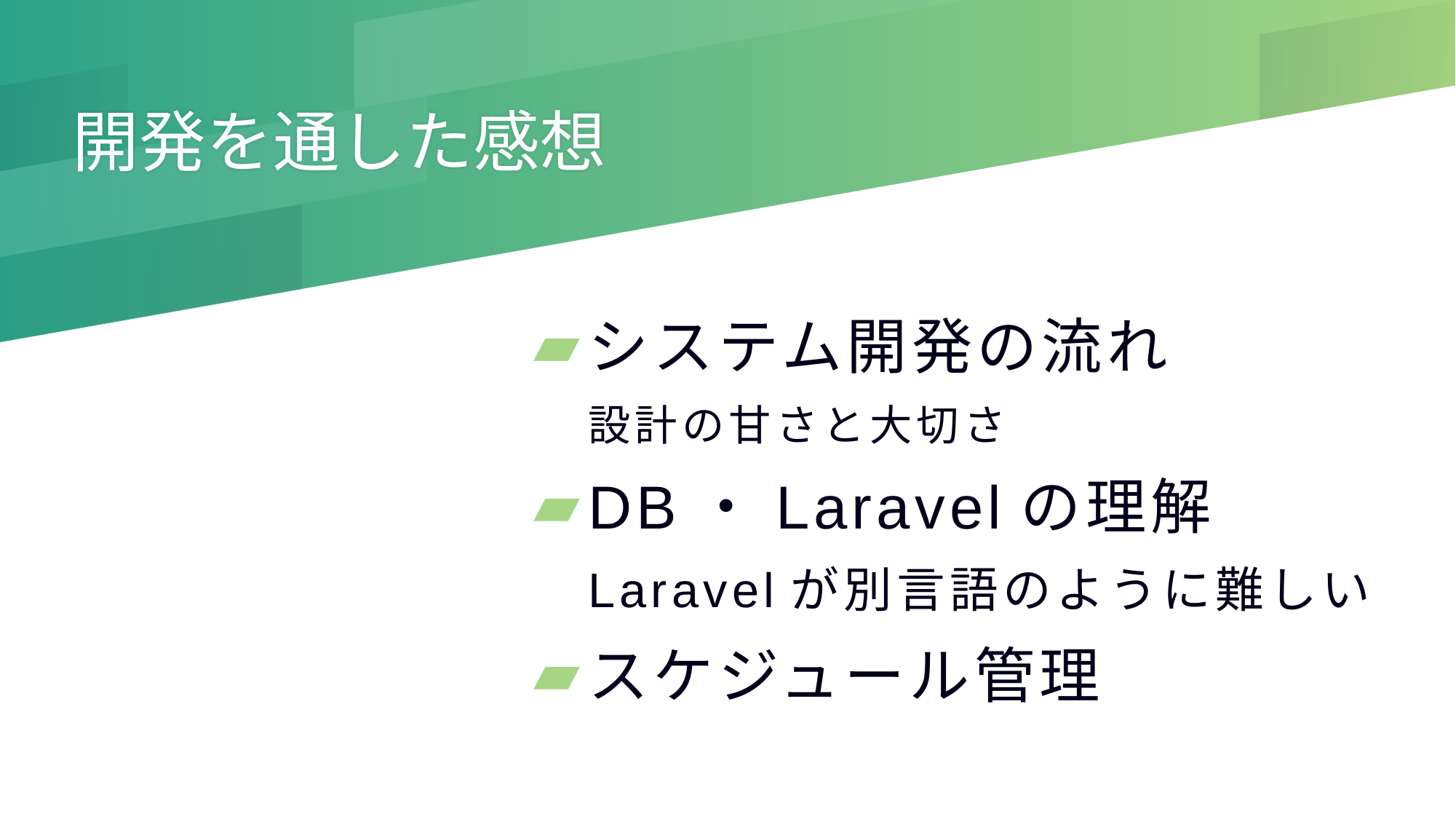

# 開発を通した感想
システム開発の流れ
設計の甘さと大切さ
DB・Laravelの理解
Laravelが別言語のように難しい
スケジュール管理